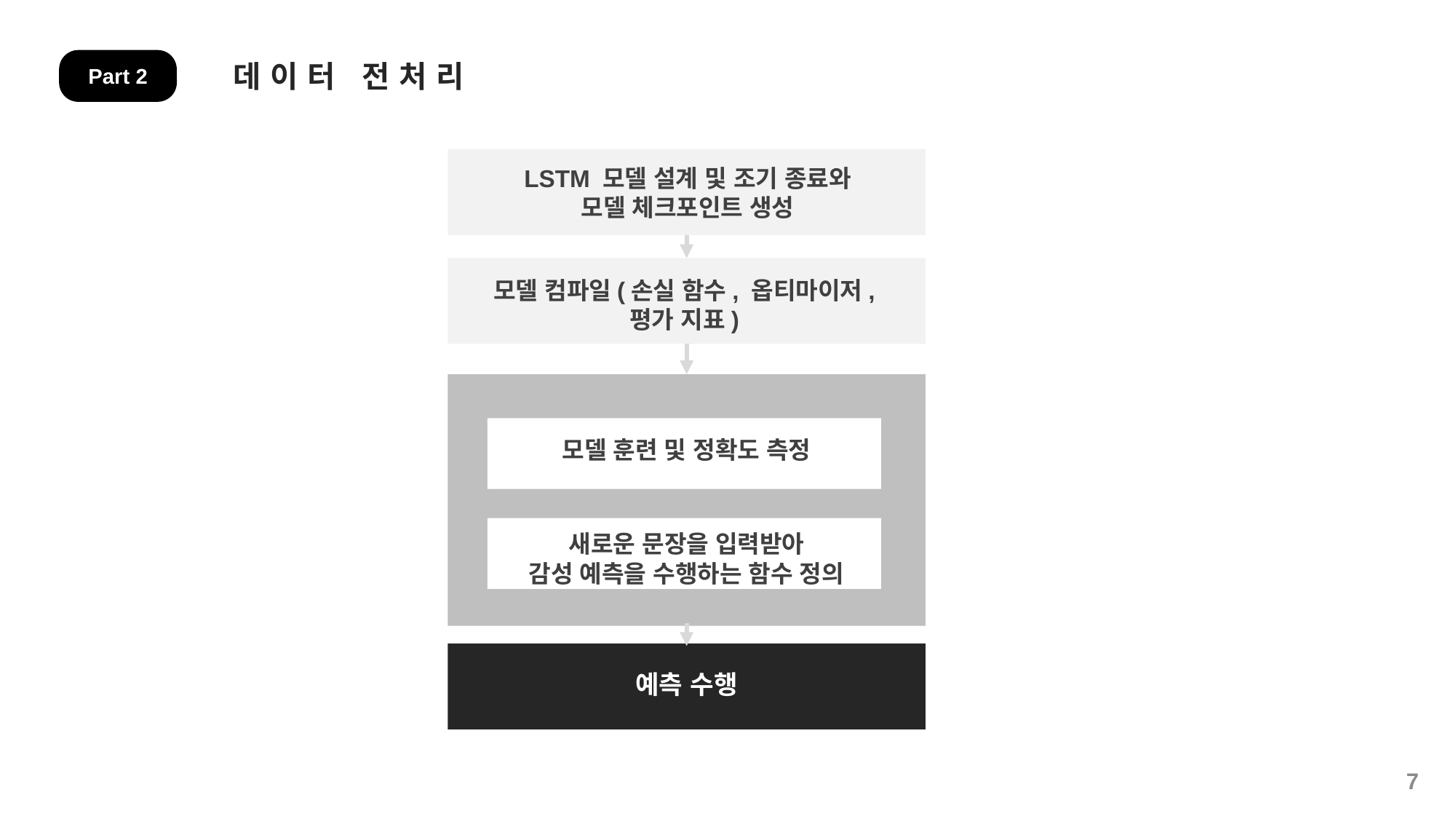

데이터 전처리
Part 2

LSTM 모델 설계 및 조기 종료와 모델 체크포인트 생성

모델 컴파일(손실 함수, 옵티마이저,
평가 지표)

모델 훈련 및 정확도 측정

새로운 문장을 입력받아
감성 예측을 수행하는 함수 정의

예측 수행
7